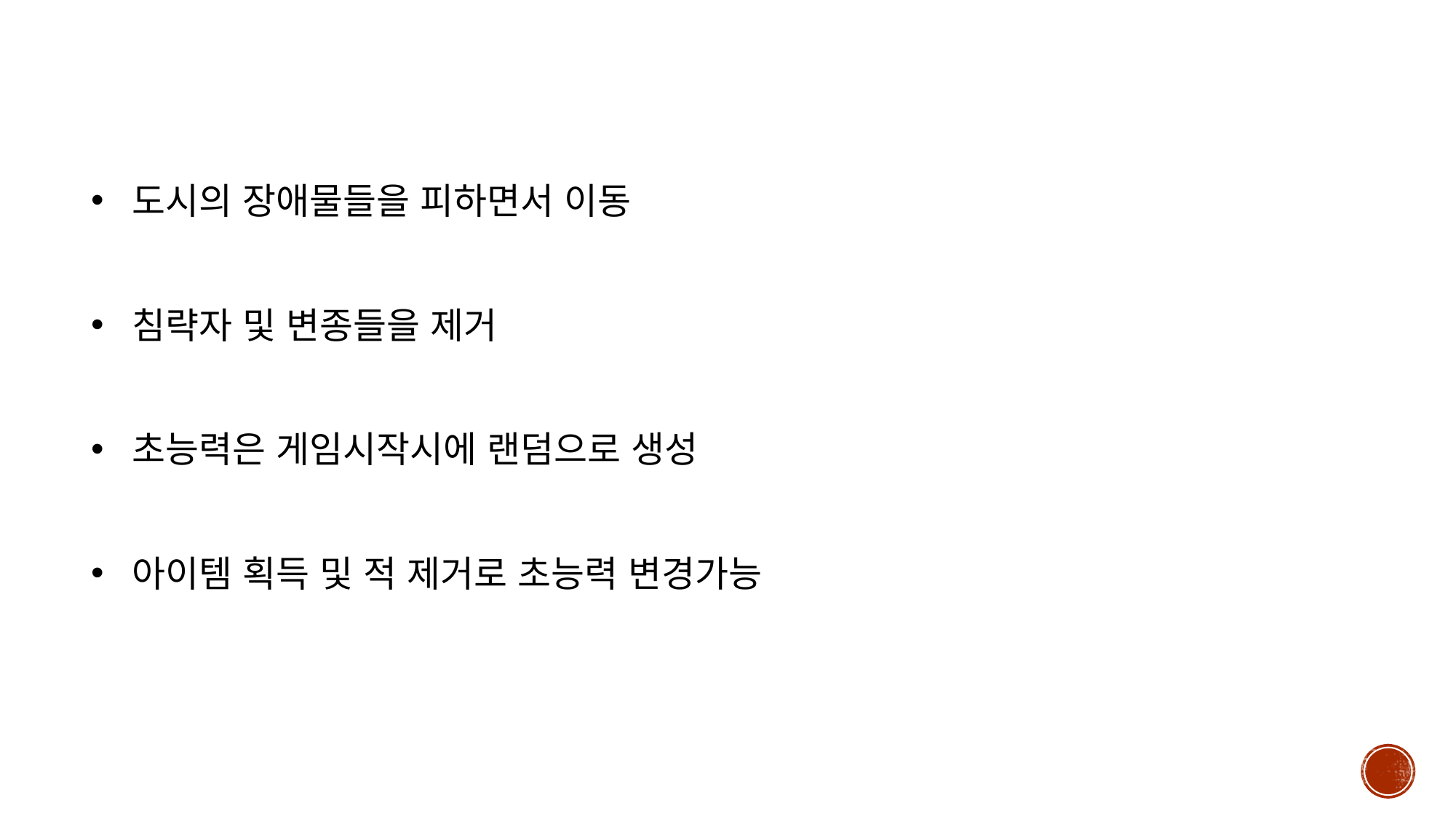

도시의 장애물들을 피하면서 이동
침략자 및 변종들을 제거
초능력은 게임시작시에 랜덤으로 생성
아이템 획득 및 적 제거로 초능력 변경가능